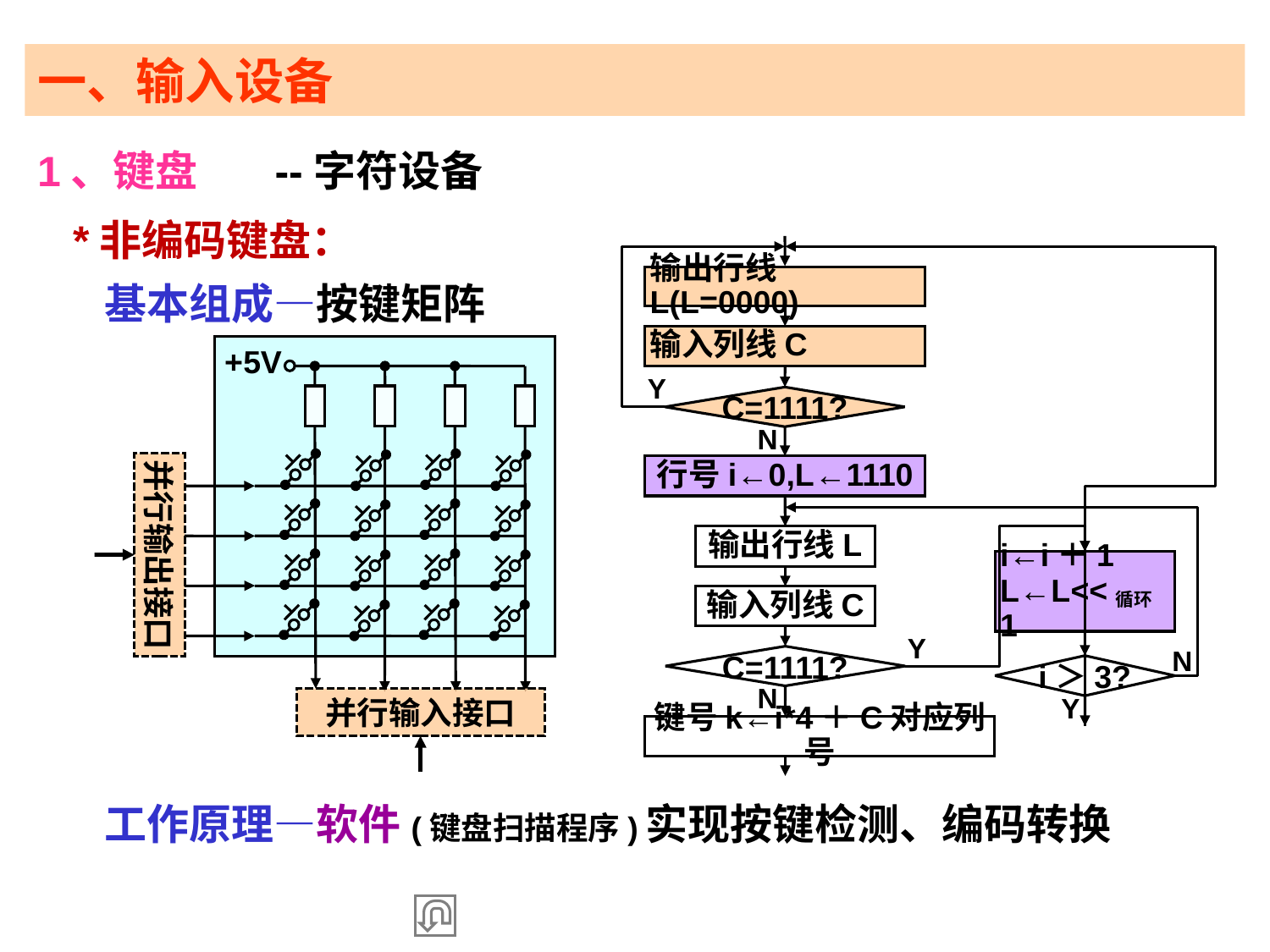

一、输入设备
1、键盘       --字符设备
   *非编码键盘：
      基本组成—按键矩阵
输出行线L(L=0000)
输入列线C
Y
C=1111?
N
行号i←0,L←1110
输出行线L
i←i＋1
L←L<<循环 1
输入列线C
Y
C=1111?
N
i＞3?
N
Y
键号k←i*4＋C对应列号

+5V

并行输出接口

并行输入接口
      工作原理—软件(键盘扫描程序)实现按键检测、编码转换

17